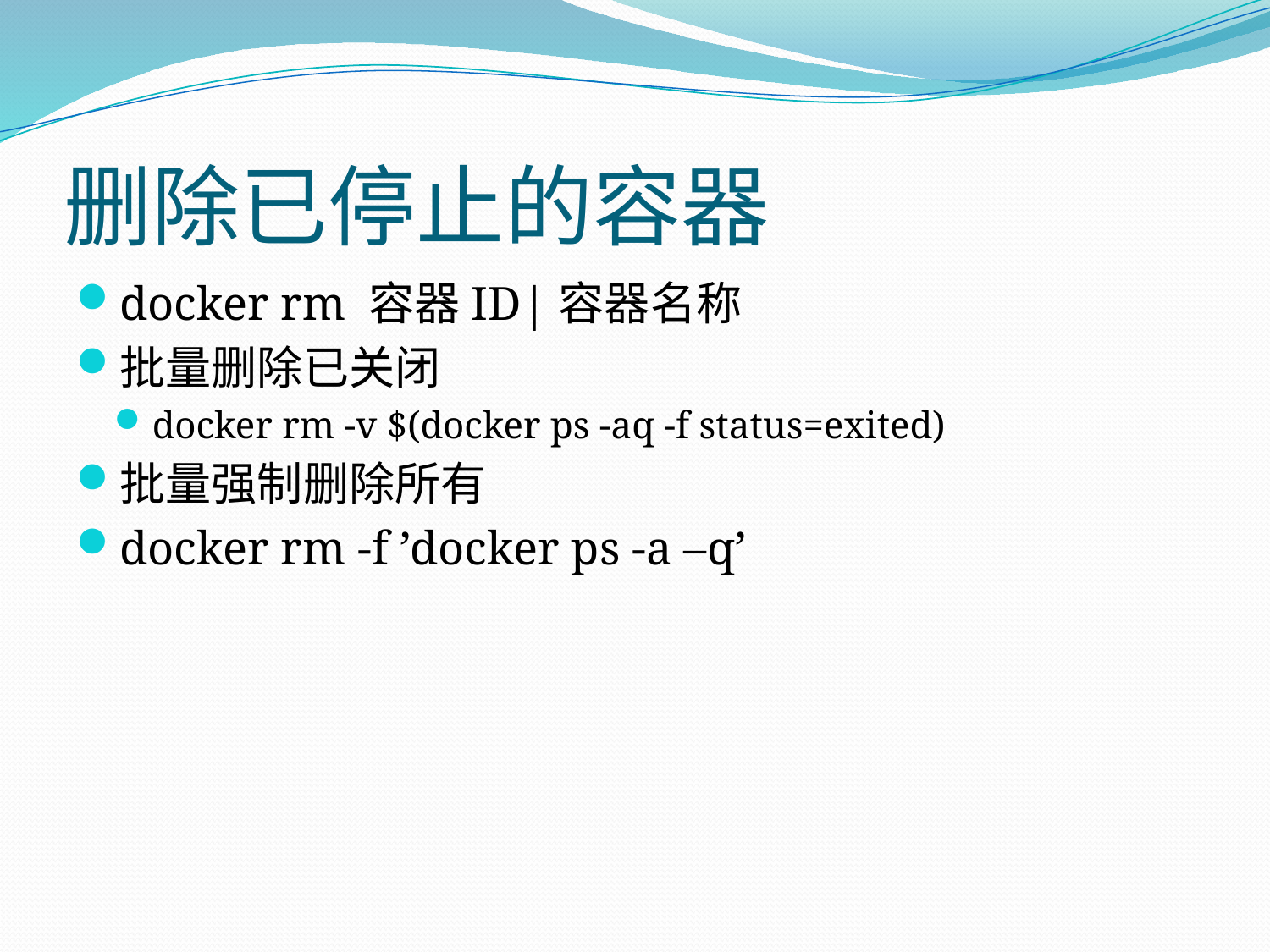

# 删除已停止的容器
docker rm 容器ID|容器名称
批量删除已关闭
docker rm -v $(docker ps -aq -f status=exited)
批量强制删除所有
docker rm -f ’docker ps -a –q’